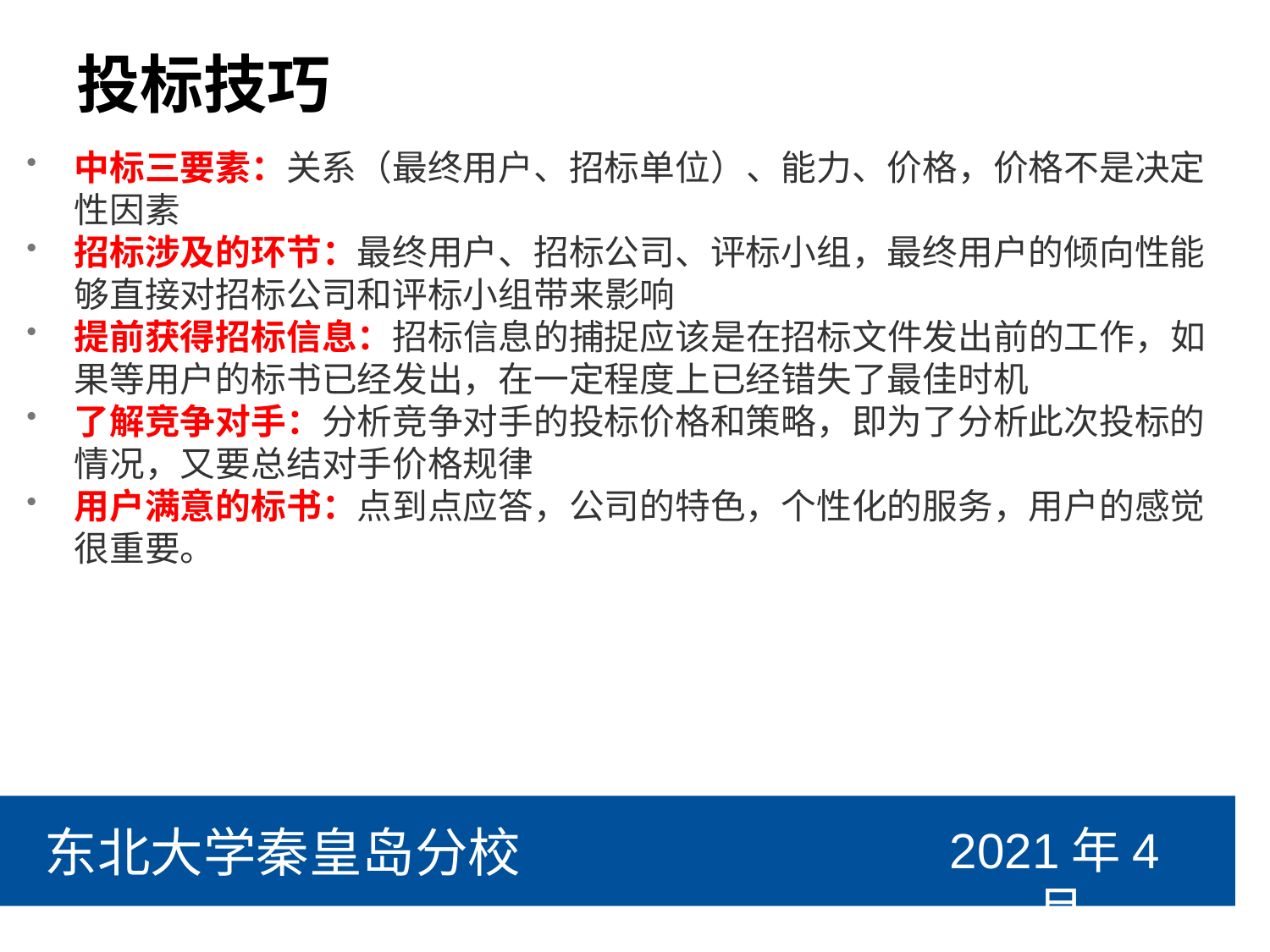

# 投标技巧
中标三要素：关系（最终用户、招标单位）、能力、价格，价格不是决定性因素
招标涉及的环节：最终用户、招标公司、评标小组，最终用户的倾向性能够直接对招标公司和评标小组带来影响
提前获得招标信息：招标信息的捕捉应该是在招标文件发出前的工作，如果等用户的标书已经发出，在一定程度上已经错失了最佳时机
了解竞争对手：分析竞争对手的投标价格和策略，即为了分析此次投标的情况，又要总结对手价格规律
用户满意的标书：点到点应答，公司的特色，个性化的服务，用户的感觉很重要。